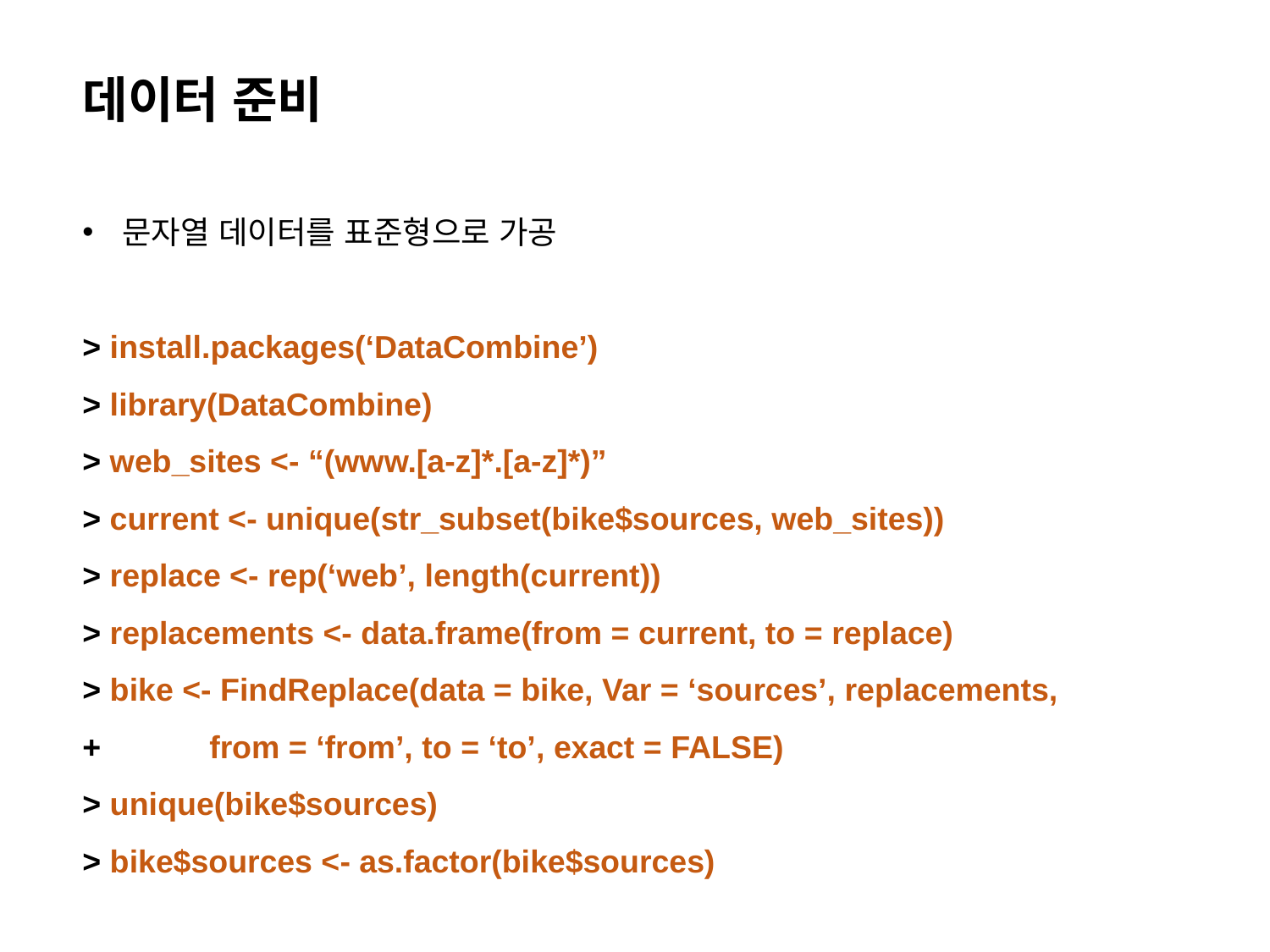

데이터 준비
문자열 데이터를 표준형으로 가공

> install.packages(‘DataCombine’)
> library(DataCombine)
> web_sites <- “(www.[a-z]*.[a-z]*)”
> current <- unique(str_subset(bike$sources, web_sites))
> replace <- rep(‘web’, length(current))
> replacements <- data.frame(from = current, to = replace)
> bike <- FindReplace(data = bike, Var = ‘sources’, replacements,
+	from = ‘from’, to = ‘to’, exact = FALSE)
> unique(bike$sources)
> bike$sources <- as.factor(bike$sources)